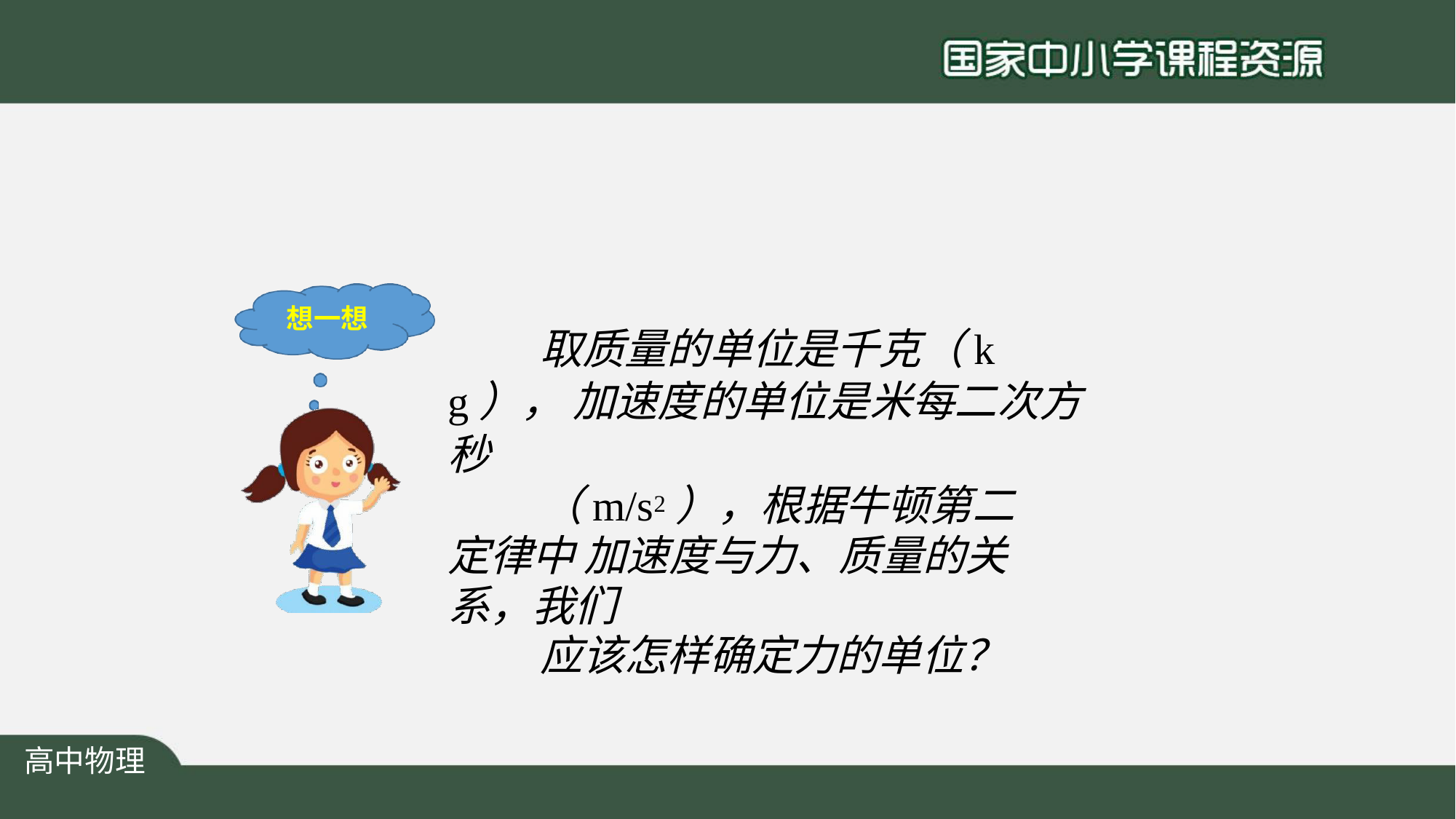

想一想
# 取质量的单位是千克（kg）， 加速度的单位是米每二次方秒
（m/s2），根据牛顿第二定律中 加速度与力、质量的关系，我们
应该怎样确定力的单位？

高中物理